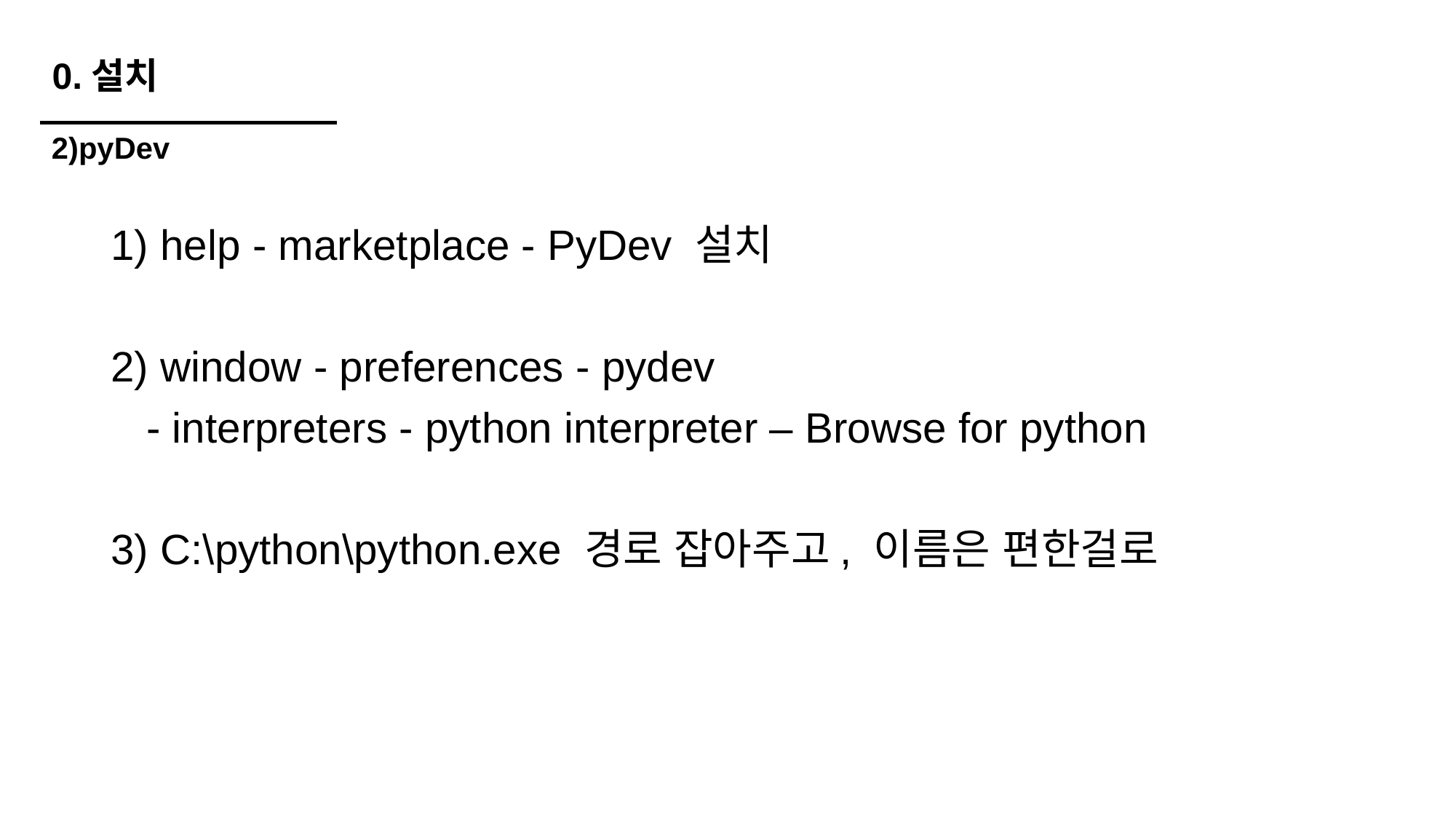

# 0.설치
2)pyDev
1) help - marketplace - PyDev 설치

2) window - preferences - pydev
   - interpreters - python interpreter – Browse for python

3) C:\python\python.exe 경로 잡아주고, 이름은 편한걸로